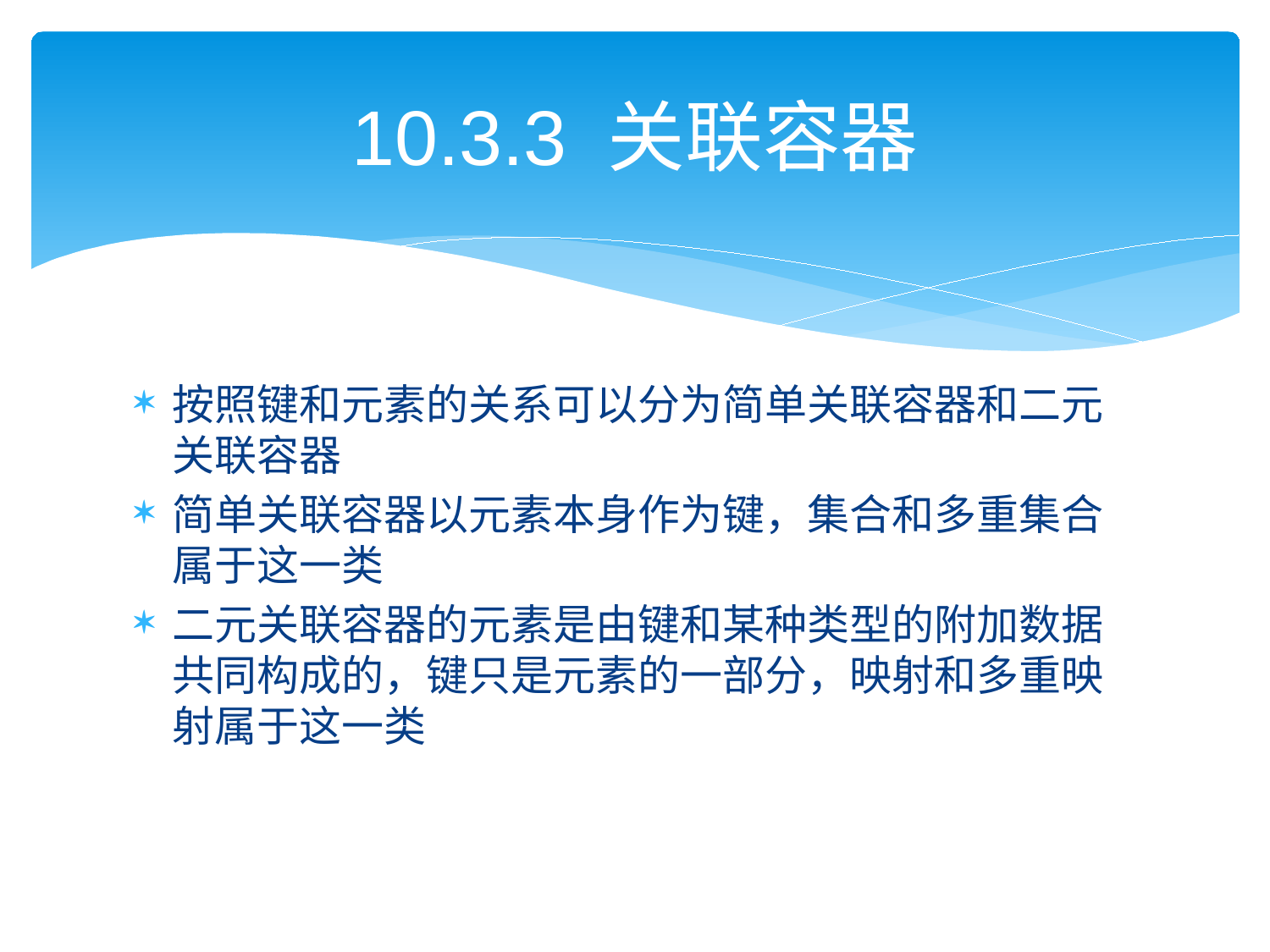

# 10.3.3 关联容器
按照键和元素的关系可以分为简单关联容器和二元关联容器
简单关联容器以元素本身作为键，集合和多重集合属于这一类
二元关联容器的元素是由键和某种类型的附加数据共同构成的，键只是元素的一部分，映射和多重映射属于这一类